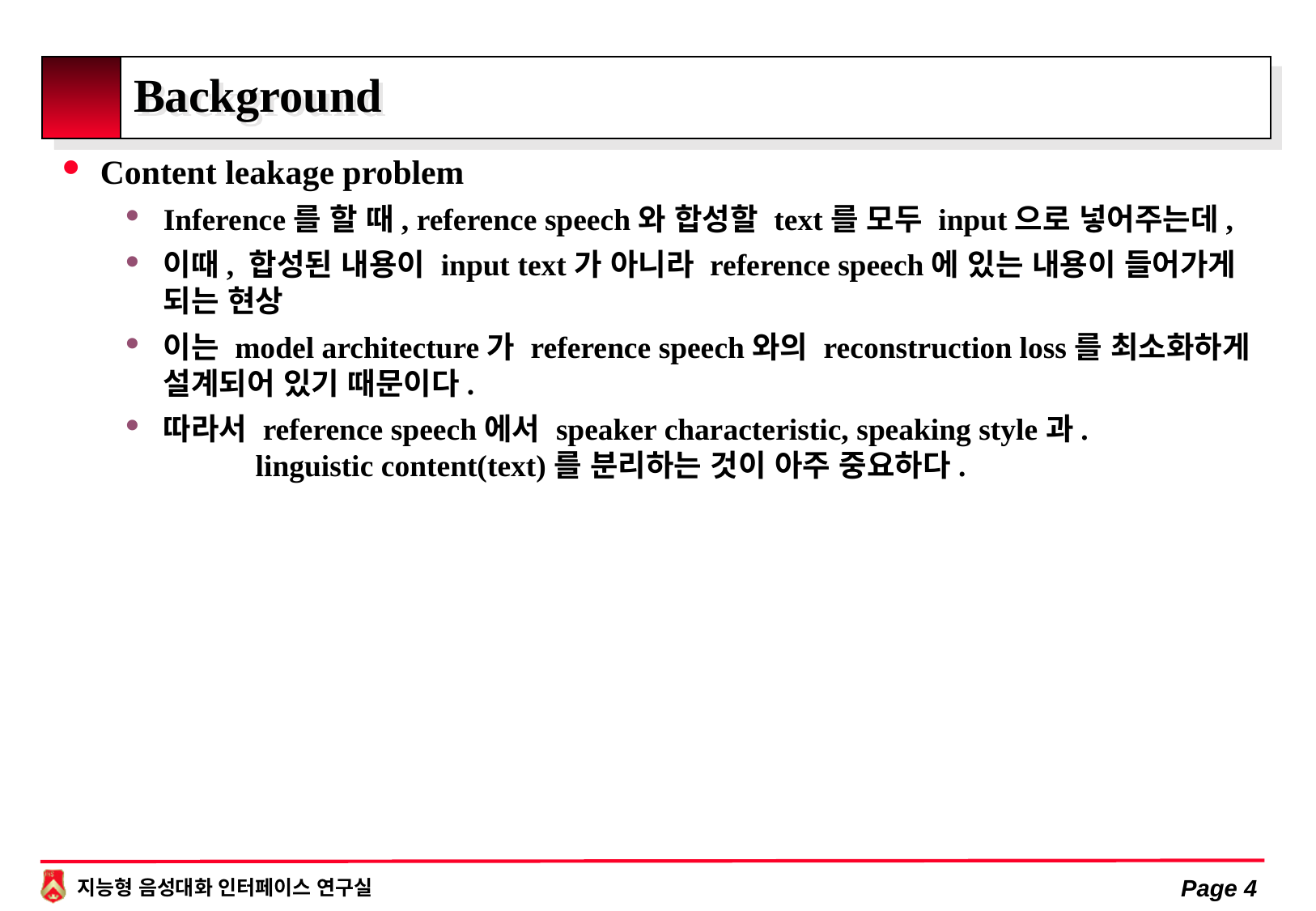

# Background
Content leakage problem
Inference를 할 때, reference speech와 합성할 text를 모두 input으로 넣어주는데,
이때, 합성된 내용이 input text가 아니라 reference speech에 있는 내용이 들어가게 되는 현상
이는 model architecture가 reference speech와의 reconstruction loss를 최소화하게 설계되어 있기 때문이다.
따라서 reference speech에서 speaker characteristic, speaking style과.                                    linguistic content(text)를 분리하는 것이 아주 중요하다.
Page 4